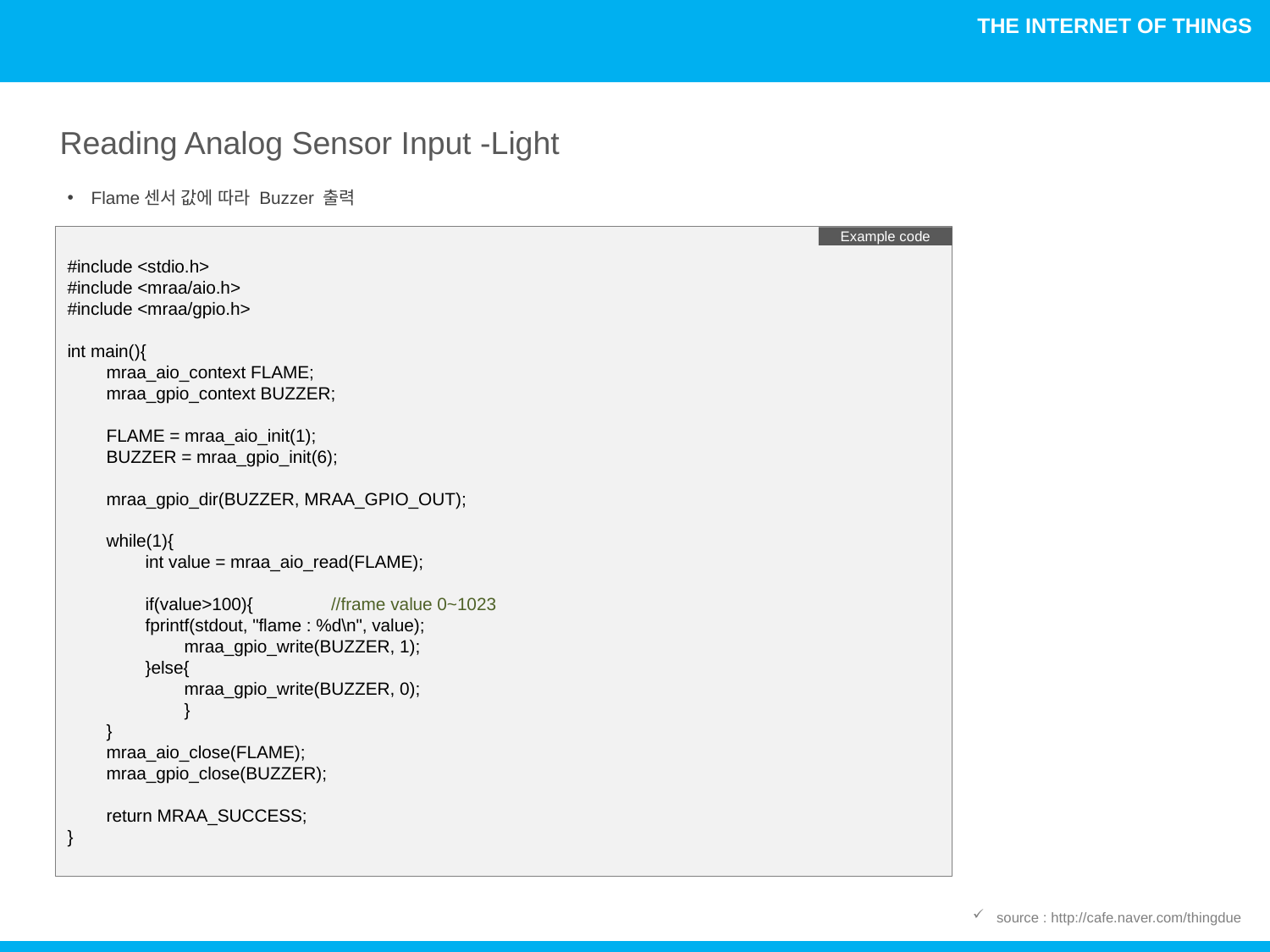

Reading Analog Sensor Input -Light
Flame센서 값에 따라 Buzzer 출력
#include <stdio.h>
#include <mraa/aio.h>
#include <mraa/gpio.h>

int main(){
        mraa_aio_context FLAME;
        mraa_gpio_context BUZZER;

        FLAME = mraa_aio_init(1);
        BUZZER = mraa_gpio_init(6);

        mraa_gpio_dir(BUZZER, MRAA_GPIO_OUT);

        while(1){
                int value = mraa_aio_read(FLAME);

                if(value>100){                //frame value 0~1023
                fprintf(stdout, "flame : %d\n", value);
                        mraa_gpio_write(BUZZER, 1);
                }else{
                        mraa_gpio_write(BUZZER, 0);
                        }
        }
        mraa_aio_close(FLAME);
        mraa_gpio_close(BUZZER);

        return MRAA_SUCCESS;
}
Example code
source : http://cafe.naver.com/thingdue